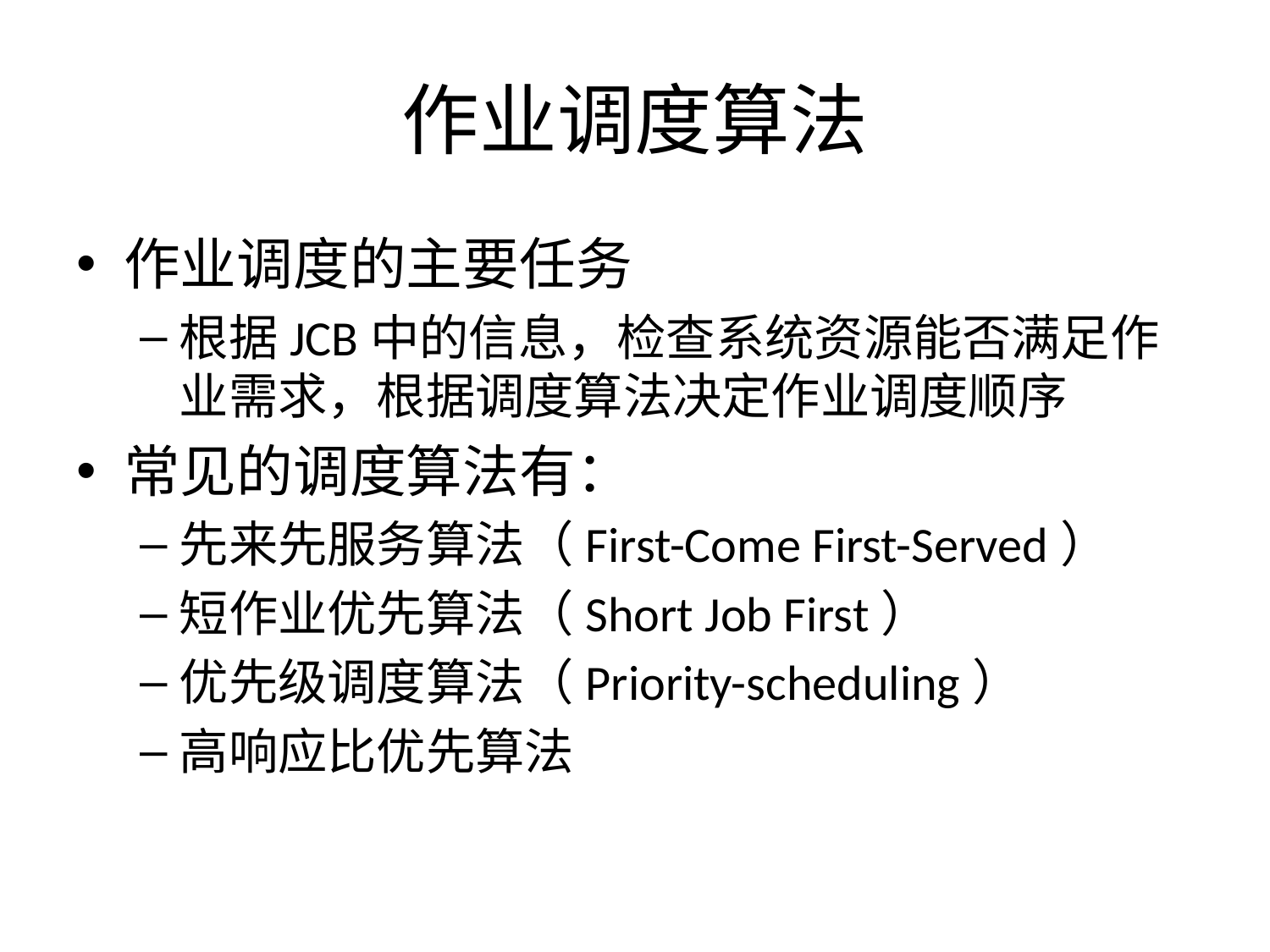

# 作业调度算法
作业调度的主要任务
根据JCB中的信息，检查系统资源能否满足作业需求，根据调度算法决定作业调度顺序
常见的调度算法有：
先来先服务算法（First-Come First-Served）
短作业优先算法（Short Job First）
优先级调度算法（Priority-scheduling）
高响应比优先算法